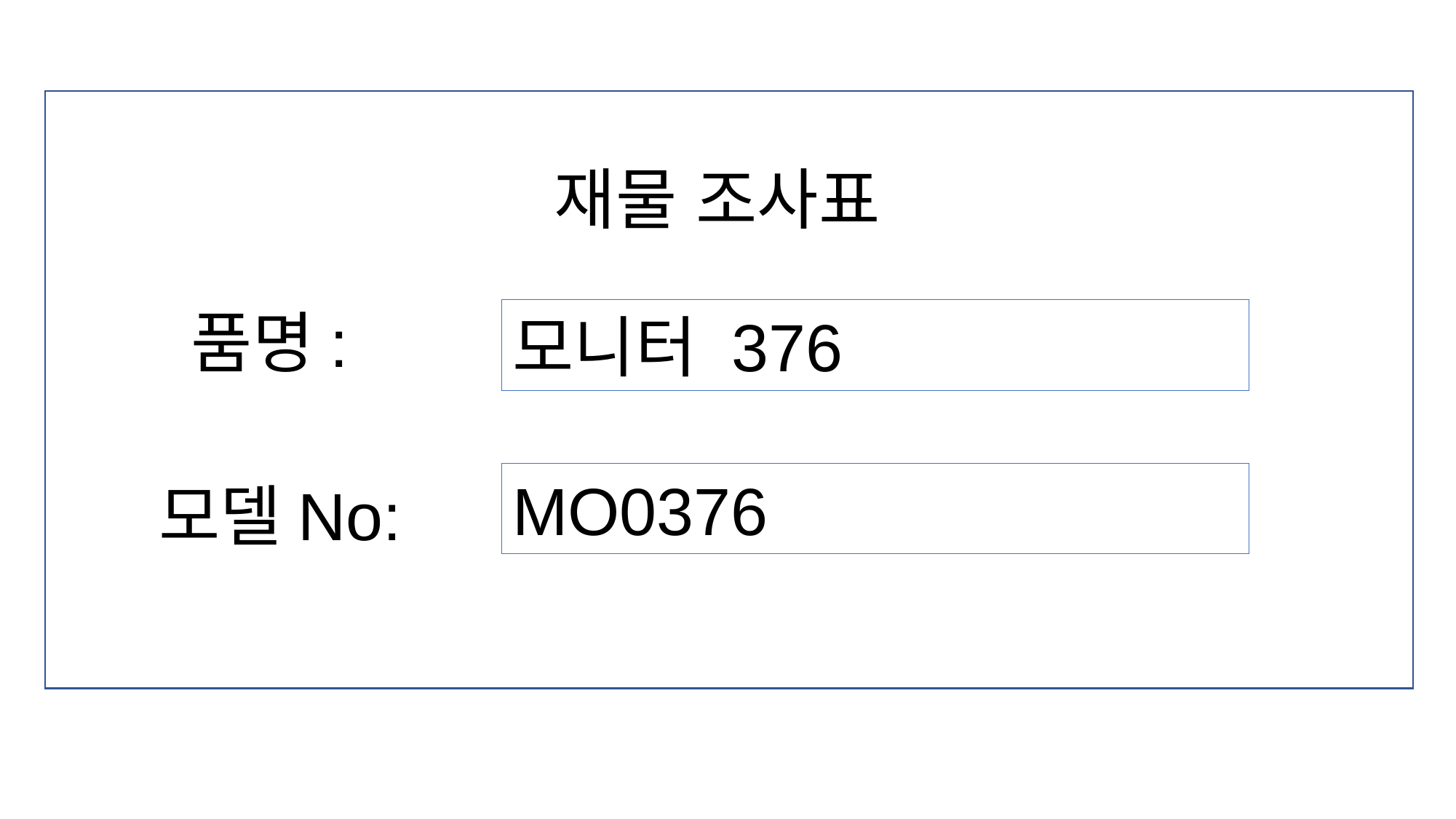

재물 조사표
품명:
모니터 376
MO0376
모델No: